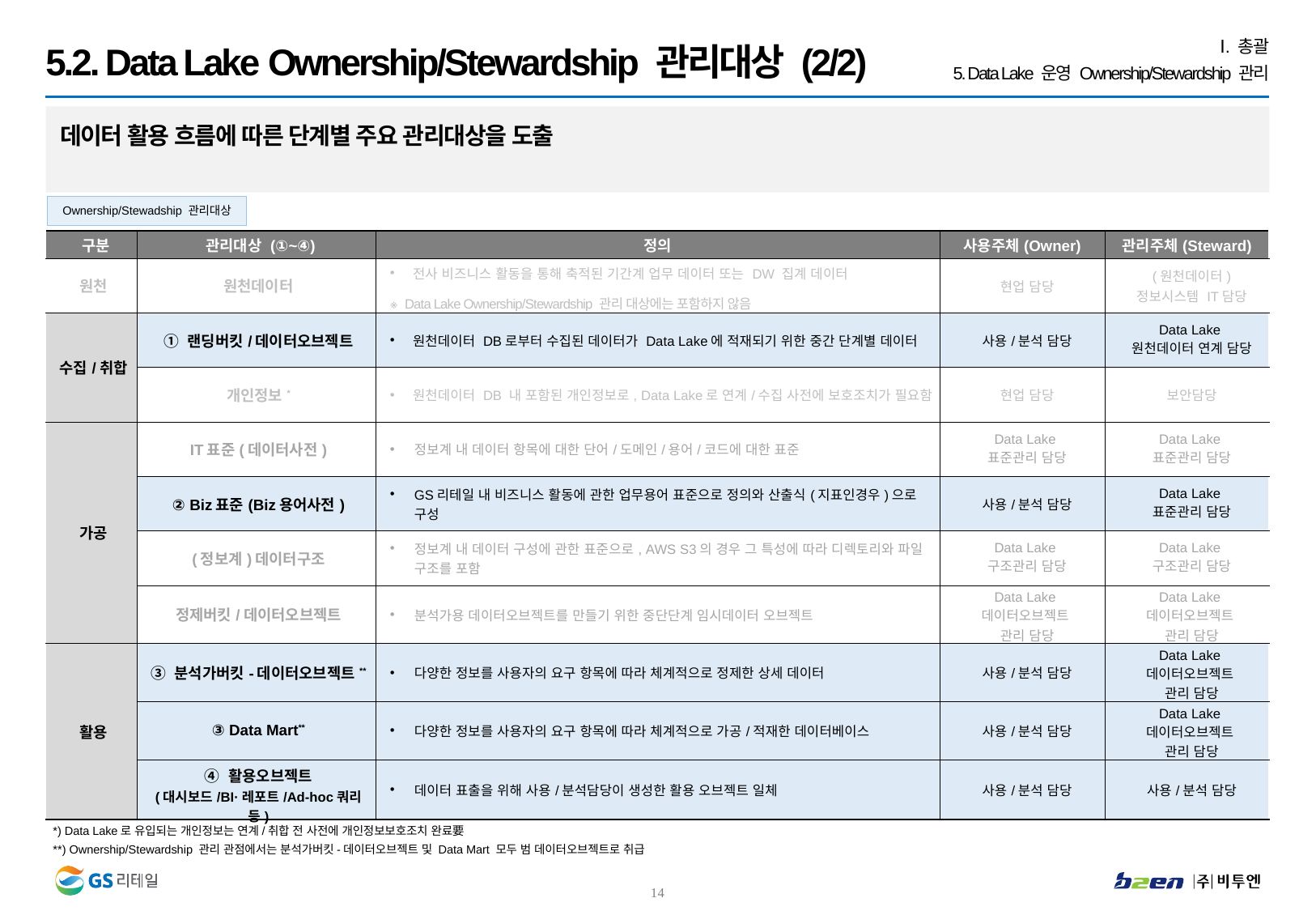

Ⅰ. 총괄
5. Data Lake 운영 Ownership/Stewardship 관리
5.2. Data Lake Ownership/Stewardship 관리대상 (2/2)
데이터 활용 흐름에 따른 단계별 주요 관리대상을 도출
Ownership/Stewadship 관리대상
| 구분 | 관리대상 (①~④) | 정의 | 사용주체(Owner) | 관리주체(Steward) |
| --- | --- | --- | --- | --- |
| 원천 | 원천데이터 | 전사 비즈니스 활동을 통해 축적된 기간계 업무 데이터 또는 DW 집계 데이터 ※ Data Lake Ownership/Stewardship 관리 대상에는 포함하지 않음 | 현업 담당 | (원천데이터) 정보시스템 IT담당 |
| 수집/취합 | ① 랜딩버킷/데이터오브젝트 | 원천데이터 DB로부터 수집된 데이터가 Data Lake에 적재되기 위한 중간 단계별 데이터 | 사용/분석 담당 | Data Lake 원천데이터 연계 담당 |
|  | 개인정보\* | 원천데이터 DB 내 포함된 개인정보로, Data Lake로 연계/수집 사전에 보호조치가 필요함 | 현업 담당 | 보안담당 |
| 가공 | IT표준(데이터사전) | 정보계 내 데이터 항목에 대한 단어/도메인/용어/코드에 대한 표준 | Data Lake 표준관리 담당 | Data Lake 표준관리 담당 |
|  | ② Biz표준(Biz용어사전) | GS리테일 내 비즈니스 활동에 관한 업무용어 표준으로 정의와 산출식(지표인경우)으로 구성 | 사용/분석 담당 | Data Lake 표준관리 담당 |
|  | (정보계)데이터구조 | 정보계 내 데이터 구성에 관한 표준으로, AWS S3의 경우 그 특성에 따라 디렉토리와 파일 구조를 포함 | Data Lake 구조관리 담당 | Data Lake 구조관리 담당 |
|  | 정제버킷/데이터오브젝트 | 분석가용 데이터오브젝트를 만들기 위한 중단단계 임시데이터 오브젝트 | Data Lake 데이터오브젝트 관리 담당 | Data Lake 데이터오브젝트 관리 담당 |
| 활용 | ③ 분석가버킷-데이터오브젝트\*\* | 다양한 정보를 사용자의 요구 항목에 따라 체계적으로 정제한 상세 데이터 | 사용/분석 담당 | Data Lake 데이터오브젝트 관리 담당 |
|  | ③ Data Mart\*\* | 다양한 정보를 사용자의 요구 항목에 따라 체계적으로 가공/적재한 데이터베이스 | 사용/분석 담당 | Data Lake 데이터오브젝트 관리 담당 |
|  | ④ 활용오브젝트 (대시보드/BI·레포트/Ad-hoc쿼리 등) | 데이터 표출을 위해 사용/분석담당이 생성한 활용 오브젝트 일체 | 사용/분석 담당 | 사용/분석 담당 |
*) Data Lake로 유입되는 개인정보는 연계/취합 전 사전에 개인정보보호조치 완료要
**) Ownership/Stewardship 관리 관점에서는 분석가버킷-데이터오브젝트 및 Data Mart 모두 범 데이터오브젝트로 취급
14